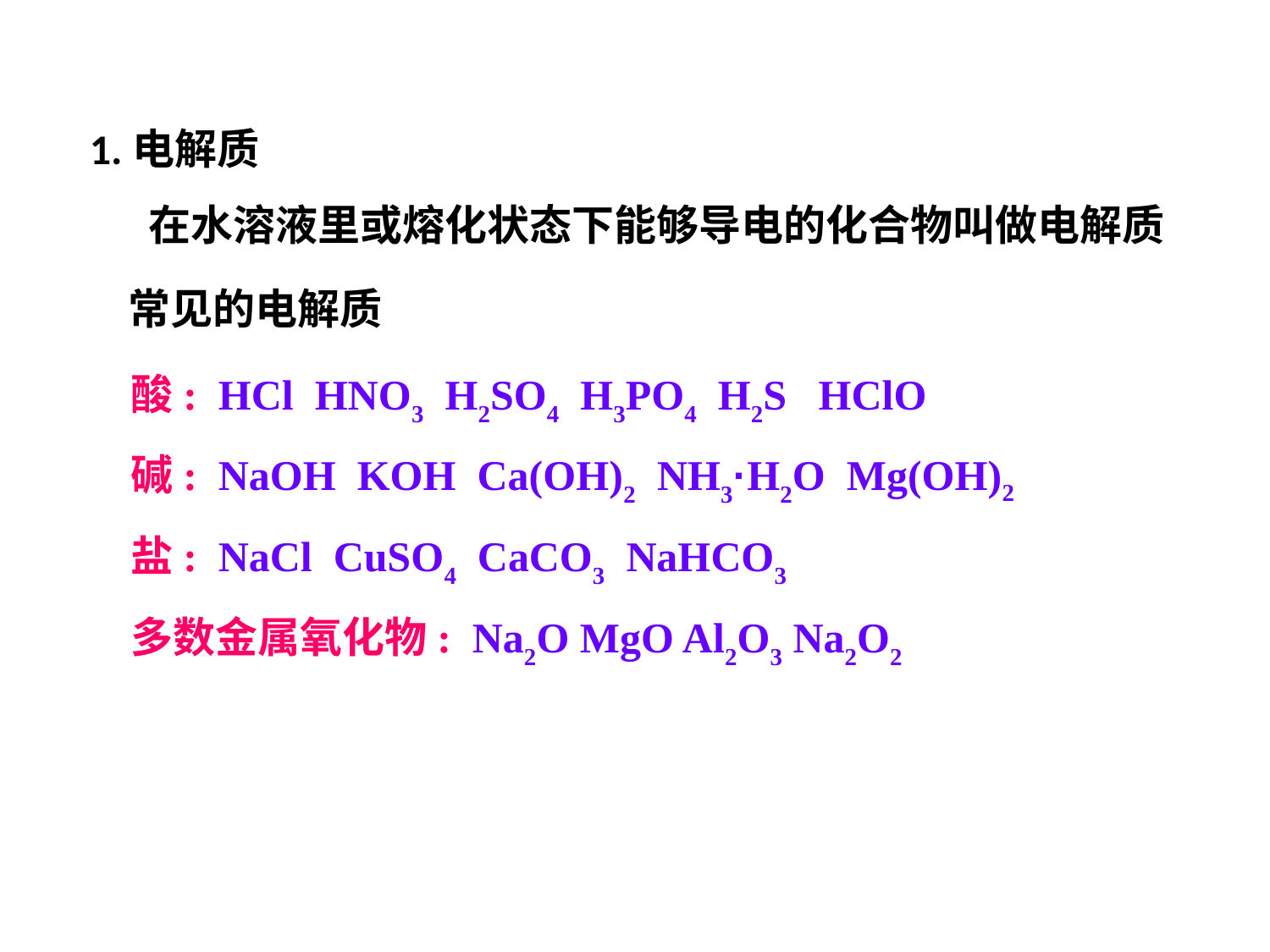

1.电解质
在水溶液里或熔化状态下能够导电的化合物叫做电解质
常见的电解质
酸:  HCl  HNO3  H2SO4  H3PO4  H2S   HClO
碱:  NaOH  KOH  Ca(OH)2  NH3·H2O  Mg(OH)2
盐:  NaCl  CuSO4  CaCO3  NaHCO3
多数金属氧化物:  Na2O MgO Al2O3 Na2O2